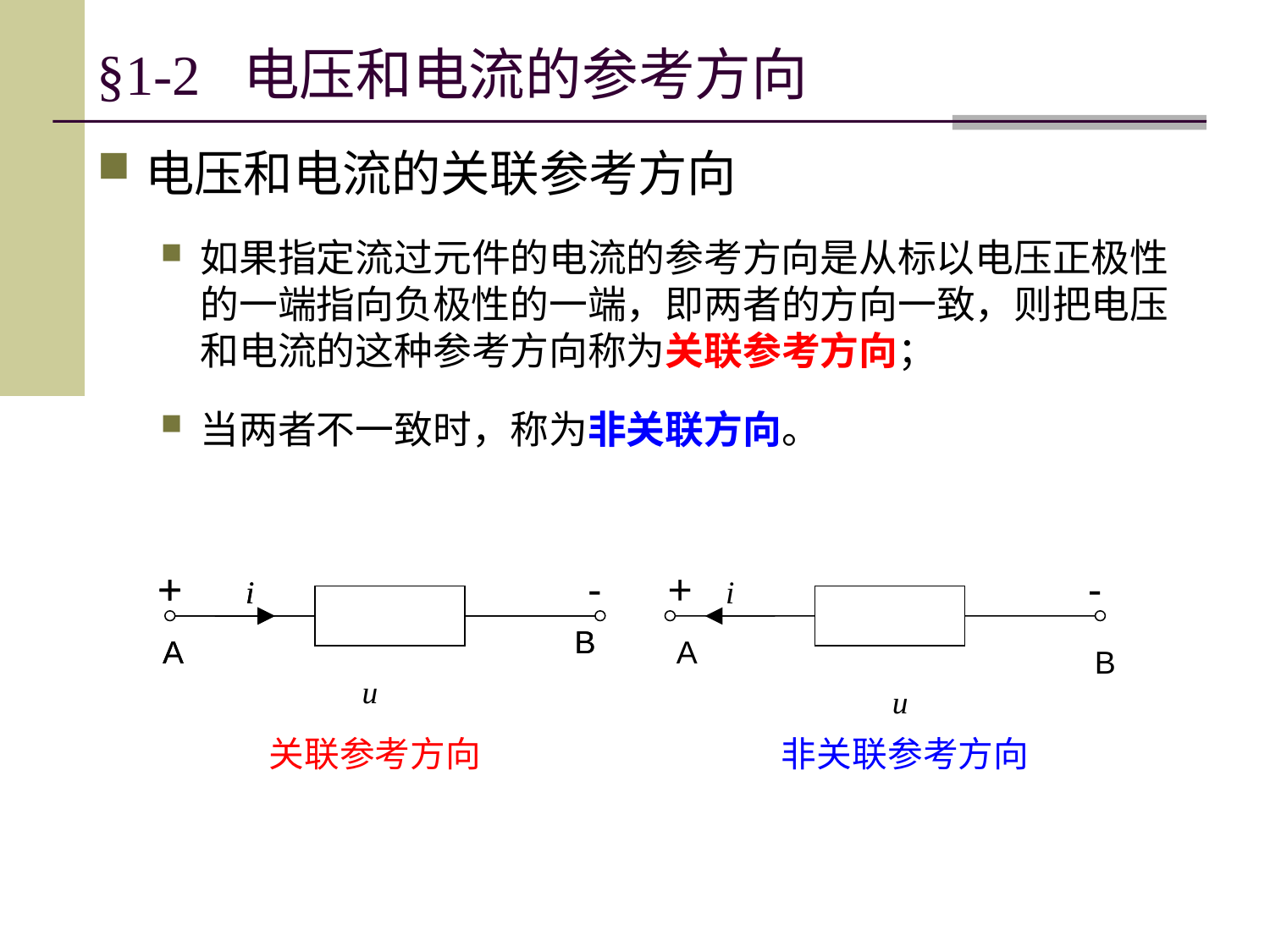

# §1-2  电压和电流的参考方向
电压和电流的关联参考方向
如果指定流过元件的电流的参考方向是从标以电压正极性的一端指向负极性的一端，即两者的方向一致，则把电压和电流的这种参考方向称为关联参考方向；
当两者不一致时，称为非关联方向。
+
+
-
+
-
i
i
i

B
B

A
A
A
B
u
u
关联参考方向
非关联参考方向